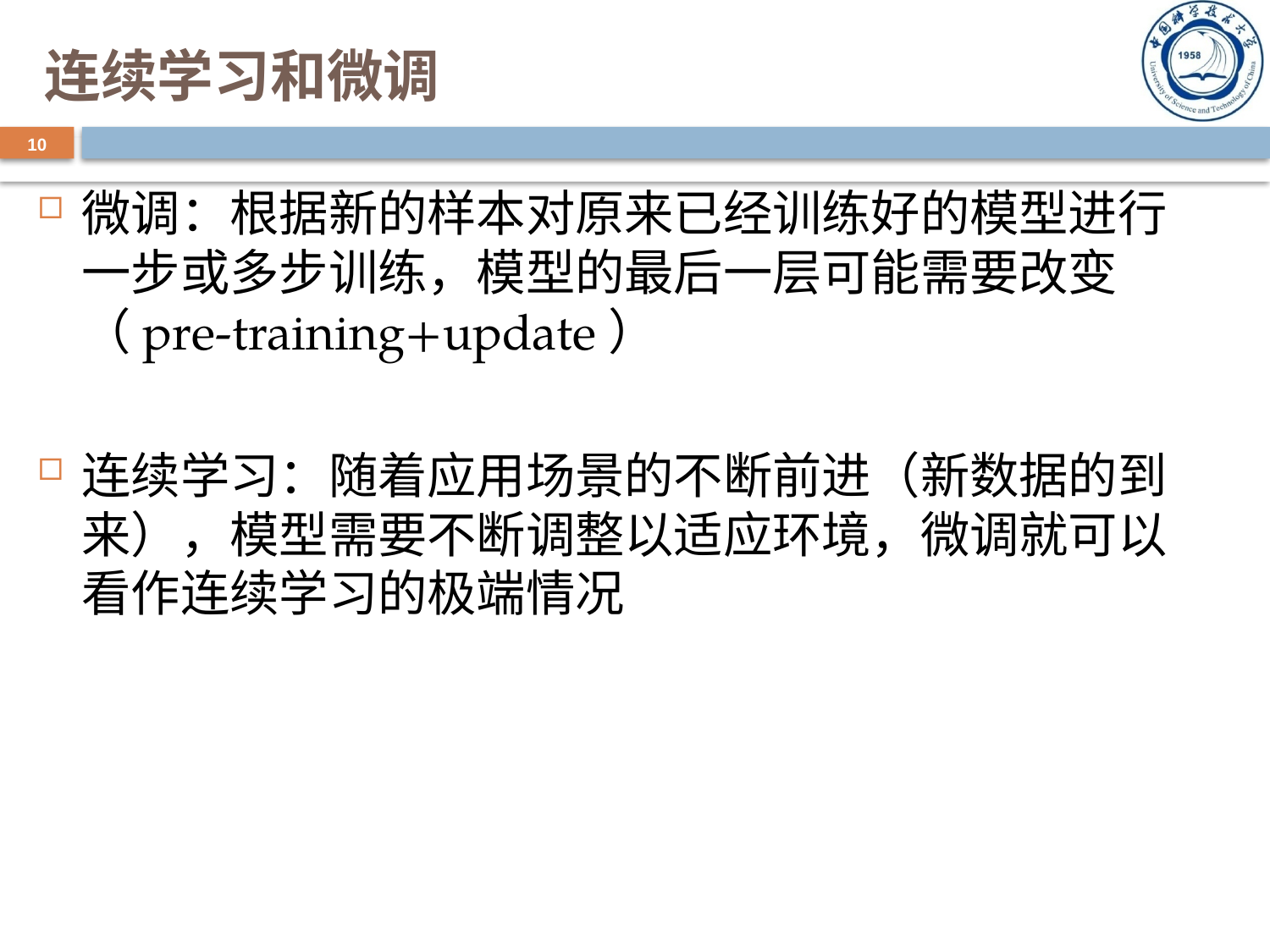

# 连续学习和微调
10
微调：根据新的样本对原来已经训练好的模型进行一步或多步训练，模型的最后一层可能需要改变（pre-training+update）

连续学习：随着应用场景的不断前进（新数据的到来），模型需要不断调整以适应环境，微调就可以看作连续学习的极端情况